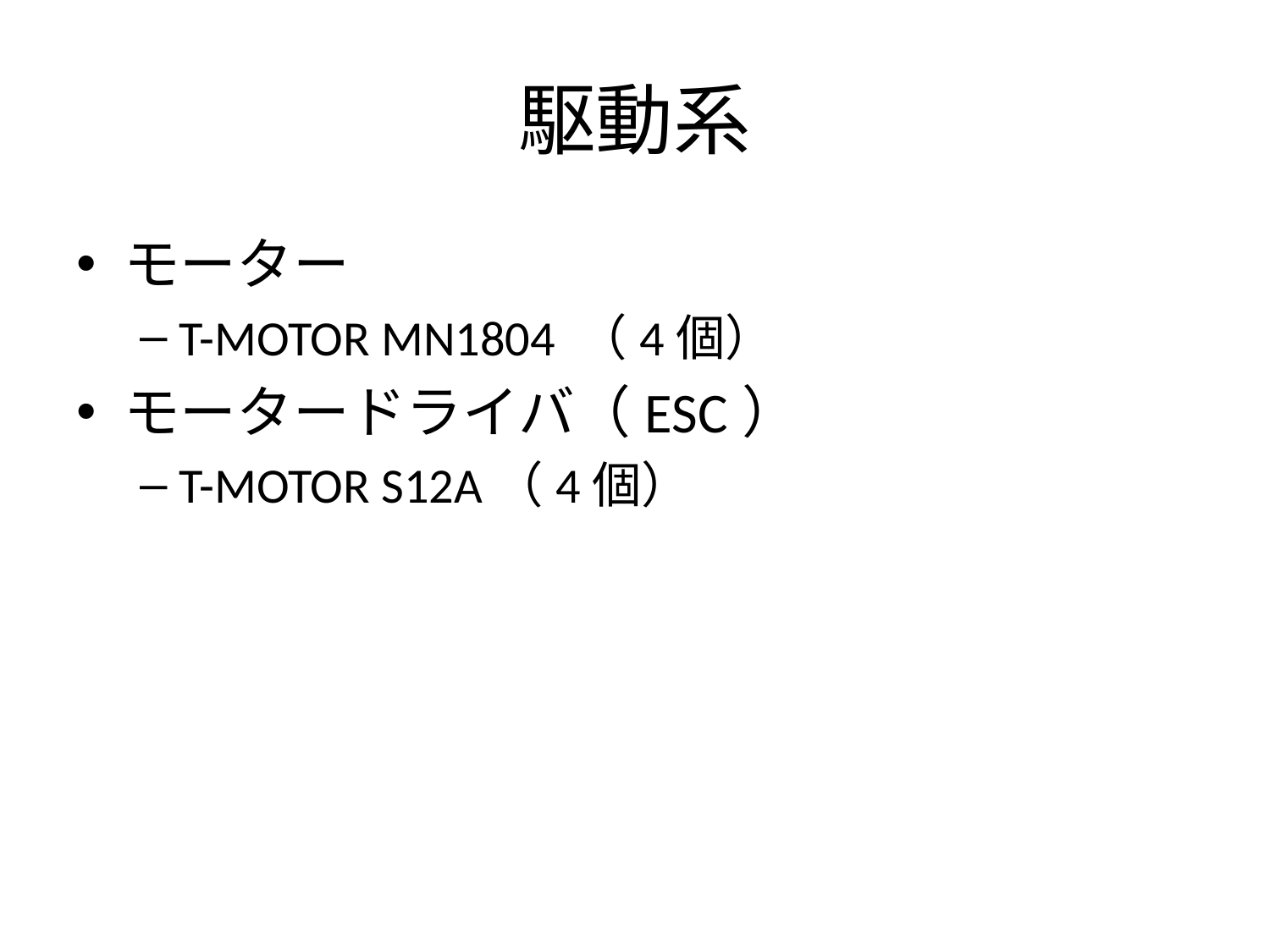

# 駆動系
モーター
T-MOTOR MN1804 （4個）
モータードライバ（ESC）
T-MOTOR S12A（4個）